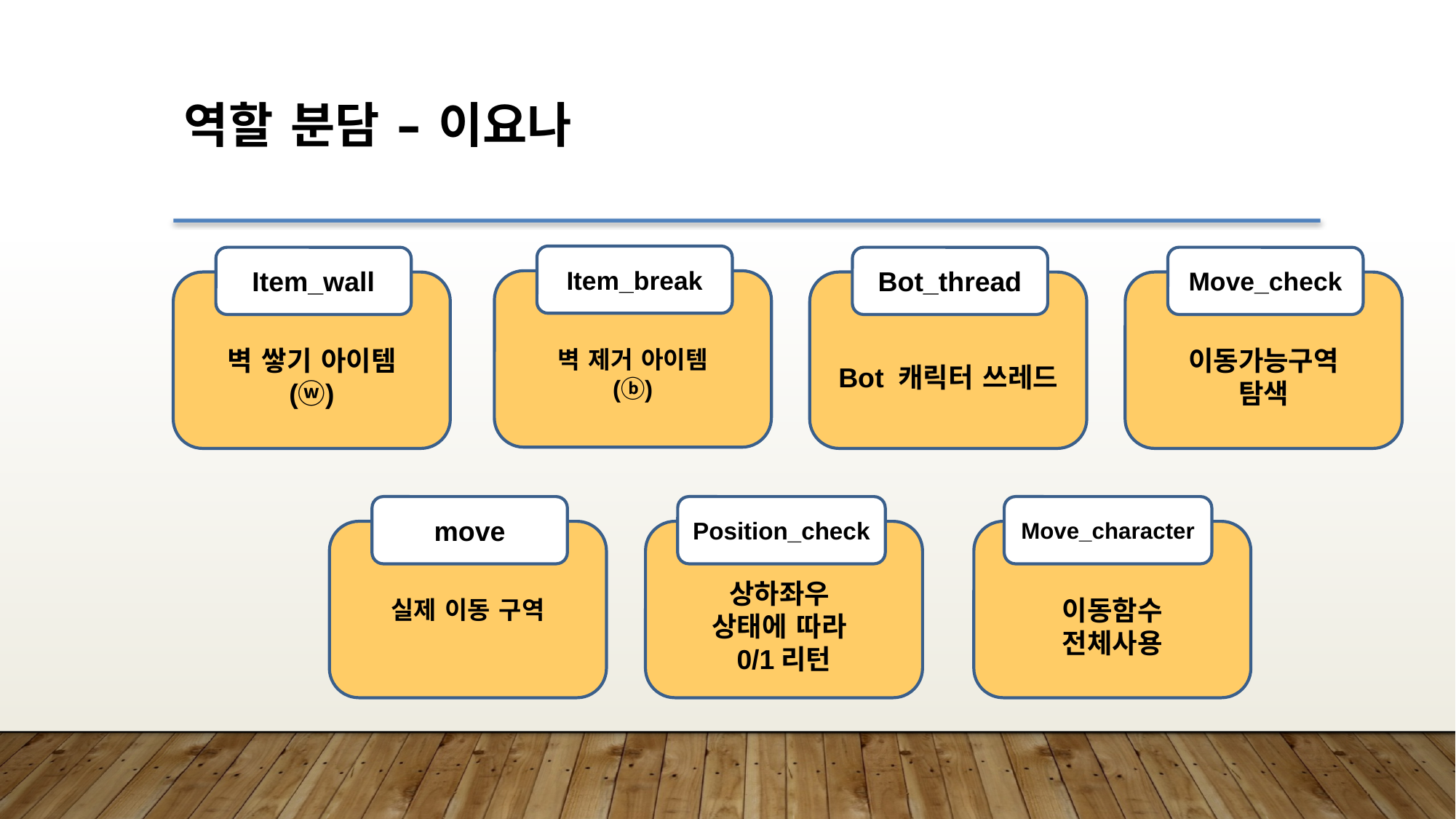

역할 분담 – 이요나

Item_break
Item_wall
Bot_thread
Move_check

벽 제거 아이템
(ⓑ)

벽 쌓기 아이템
(ⓦ)

Bot 캐릭터 쓰레드

이동가능구역
탐색
move
Position_check
Move_character
실제 이동 구역

상하좌우
상태에 따라
0/1리턴

이동함수
전체사용